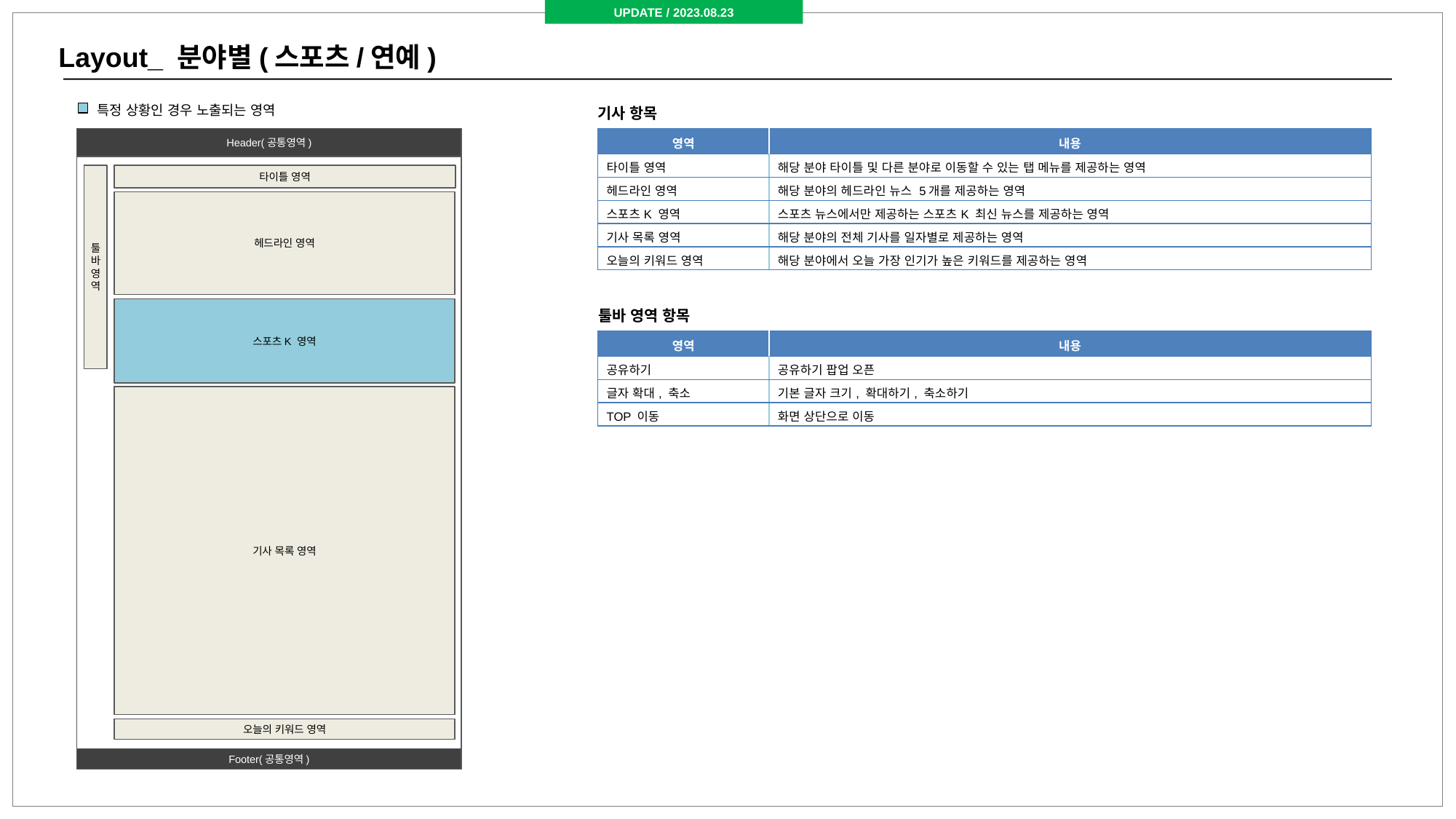

UPDATE / 2023.08.23
Layout_ 분야별(스포츠/연예)
특정 상황인 경우 노출되는 영역
기사 항목

Header(공통영역)
| 영역 | 내용 |
| --- | --- |
| 타이틀 영역 | 해당 분야 타이틀 및 다른 분야로 이동할 수 있는 탭 메뉴를 제공하는 영역 |
| 헤드라인 영역 | 해당 분야의 헤드라인 뉴스 5개를 제공하는 영역 |
| 스포츠K 영역 | 스포츠 뉴스에서만 제공하는 스포츠K 최신 뉴스를 제공하는 영역 |
| 기사 목록 영역 | 해당 분야의 전체 기사를 일자별로 제공하는 영역 |
| 오늘의 키워드 영역 | 해당 분야에서 오늘 가장 인기가 높은 키워드를 제공하는 영역 |

툴
바
영
역
타이틀 영역
헤드라인 영역
스포츠K 영역
툴바 영역 항목
| 영역 | 내용 |
| --- | --- |
| 공유하기 | 공유하기 팝업 오픈 |
| 글자 확대, 축소 | 기본 글자 크기, 확대하기, 축소하기 |
| TOP 이동 | 화면 상단으로 이동 |
기사 목록 영역
오늘의 키워드 영역
Footer(공통영역)